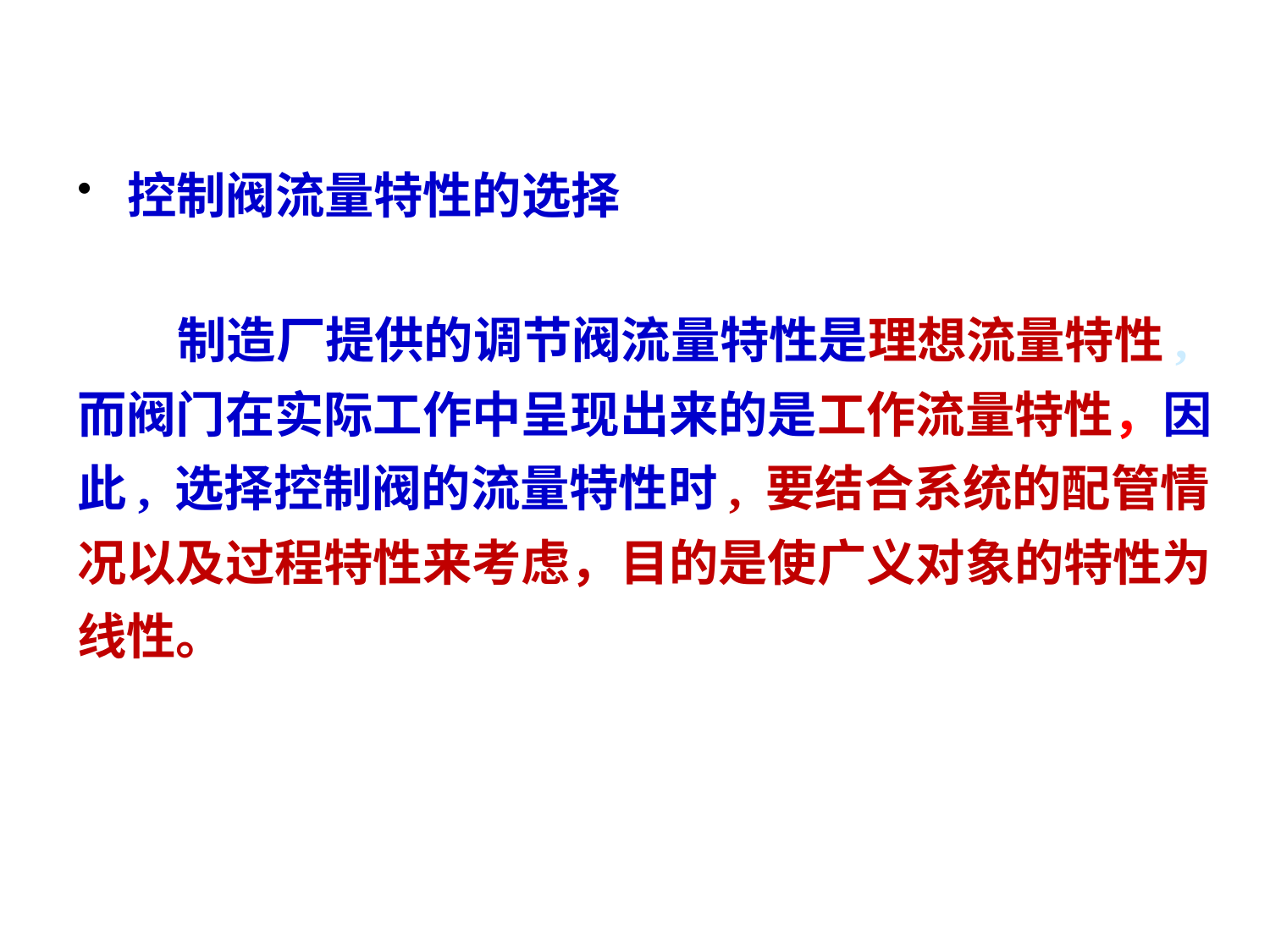

控制阀流量特性的选择

        制造厂提供的调节阀流量特性是理想流量特性,而阀门在实际工作中呈现出来的是工作流量特性，因此, 选择控制阀的流量特性时, 要结合系统的配管情况以及过程特性来考虑，目的是使广义对象的特性为线性。